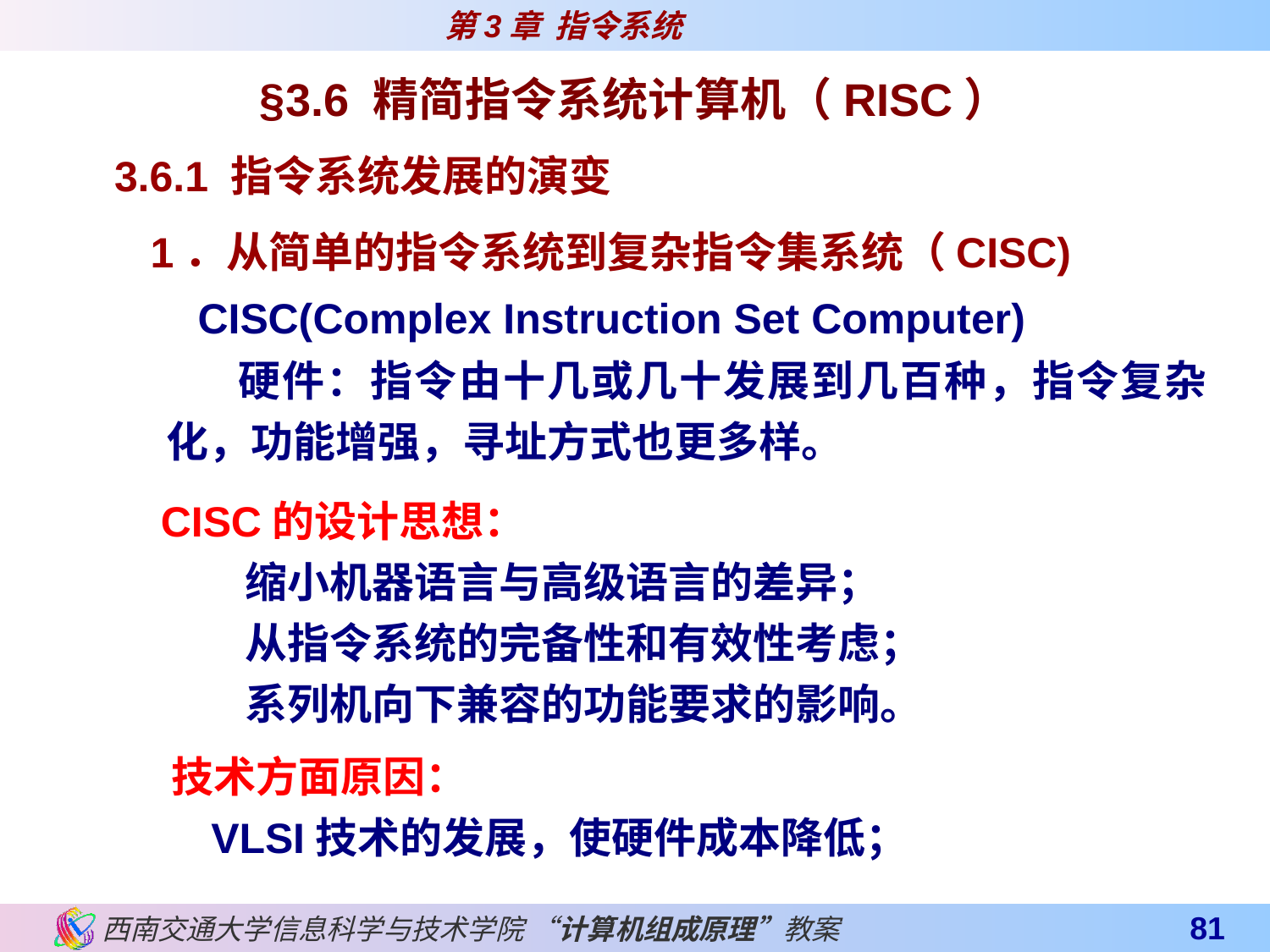

§3.6 精简指令系统计算机（RISC）
3.6.1 指令系统发展的演变
 1．从简单的指令系统到复杂指令集系统（CISC)
     CISC(Complex Instruction Set Computer)

  硬件：指令由十几或几十发展到几百种，指令复杂化，功能增强，寻址方式也更多样。
 CISC的设计思想：
         缩小机器语言与高级语言的差异；
         从指令系统的完备性和有效性考虑；
         系列机向下兼容的功能要求的影响。
 技术方面原因：
     VLSI技术的发展，使硬件成本降低；